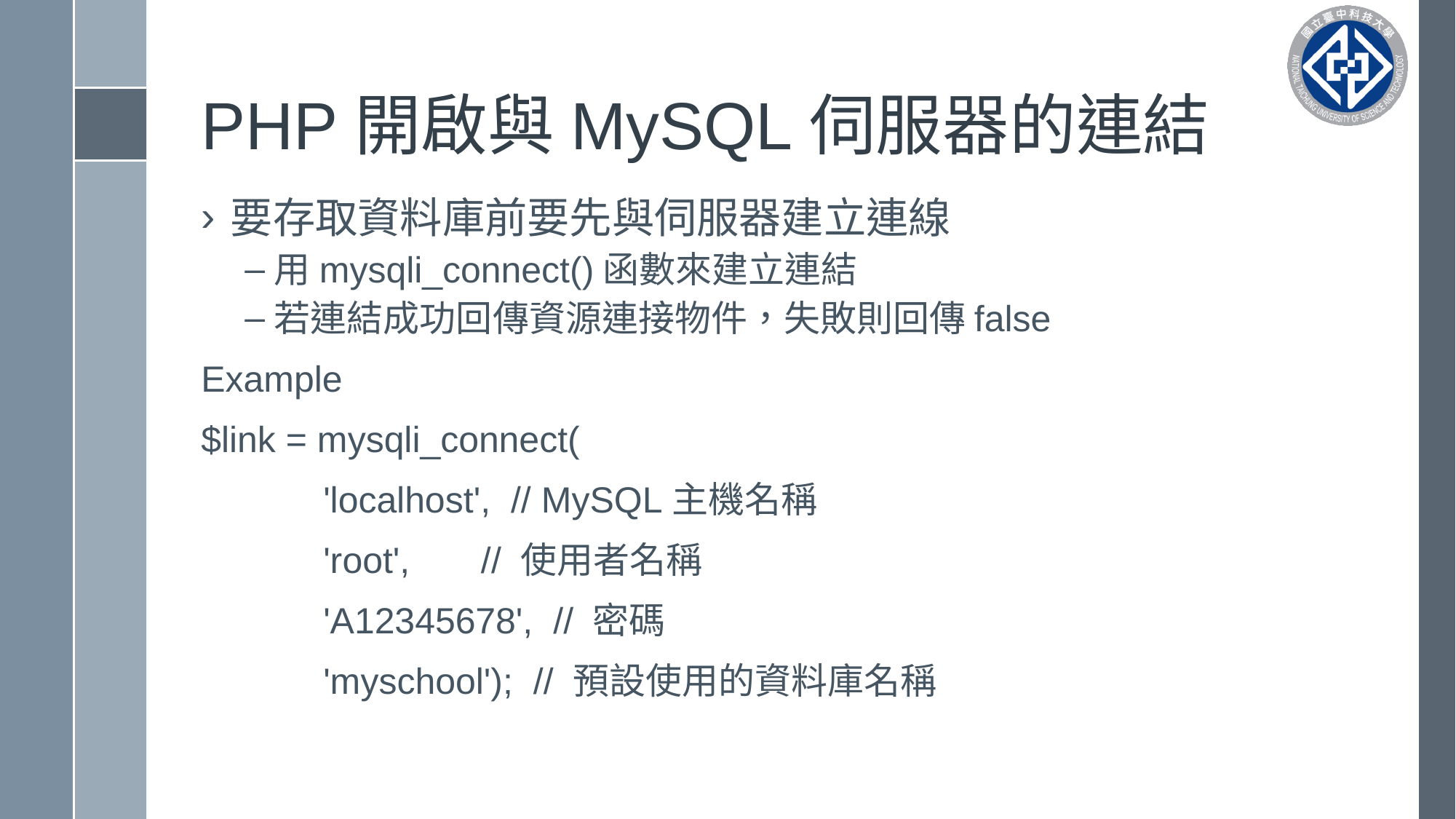

# PHP開啟與MySQL伺服器的連結
要存取資料庫前要先與伺服器建立連線
用mysqli_connect()函數來建立連結
若連結成功回傳資源連接物件，失敗則回傳false
Example
$link = mysqli_connect(
            'localhost',  // MySQL主機名稱
            'root',       // 使用者名稱
            'A12345678',  // 密碼
            'myschool');  // 預設使用的資料庫名稱